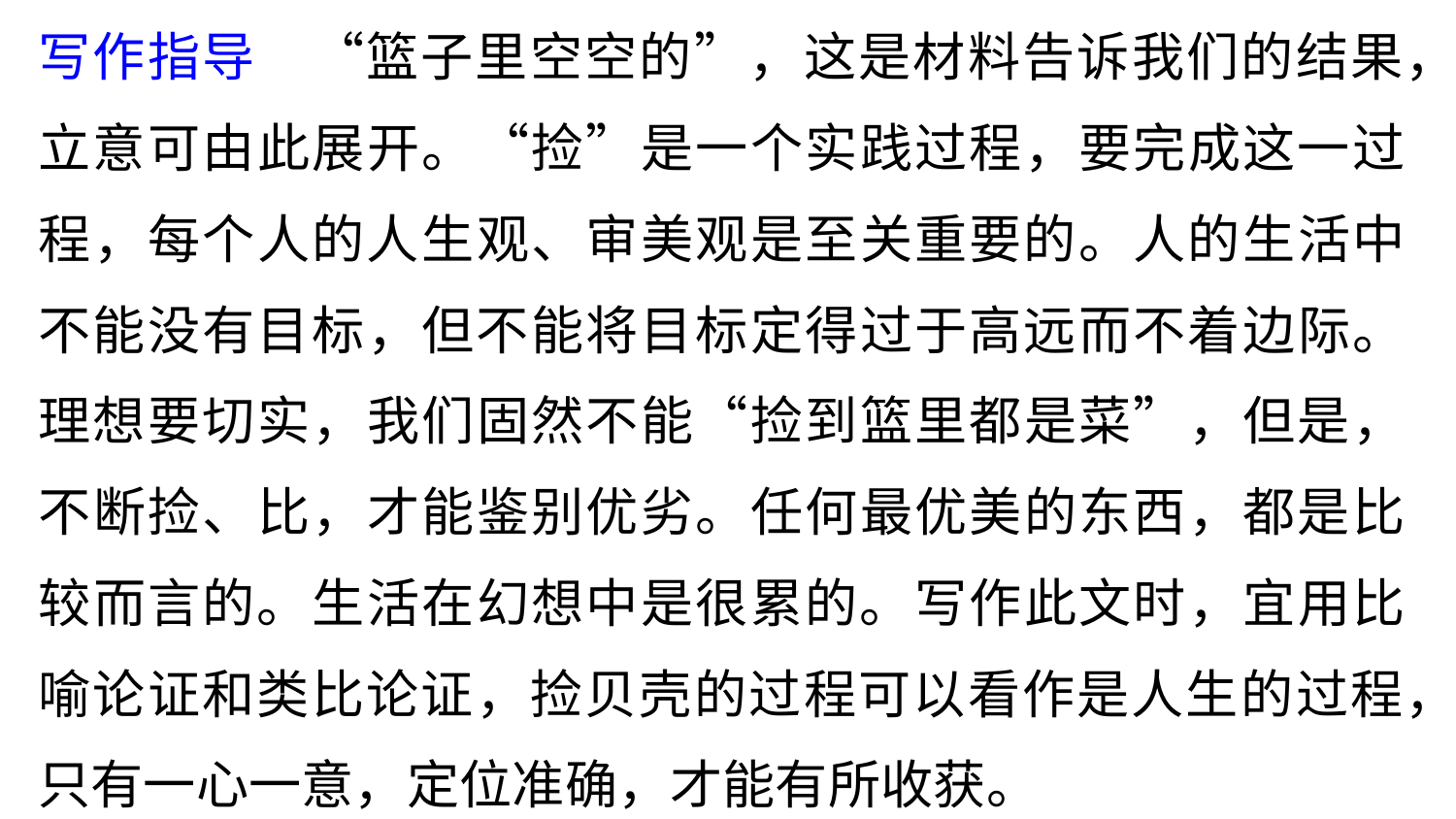

写作指导　“篮子里空空的”，这是材料告诉我们的结果，立意可由此展开。“捡”是一个实践过程，要完成这一过程，每个人的人生观、审美观是至关重要的。人的生活中不能没有目标，但不能将目标定得过于高远而不着边际。理想要切实，我们固然不能“捡到篮里都是菜”，但是，不断捡、比，才能鉴别优劣。任何最优美的东西，都是比较而言的。生活在幻想中是很累的。写作此文时，宜用比喻论证和类比论证，捡贝壳的过程可以看作是人生的过程，只有一心一意，定位准确，才能有所收获。